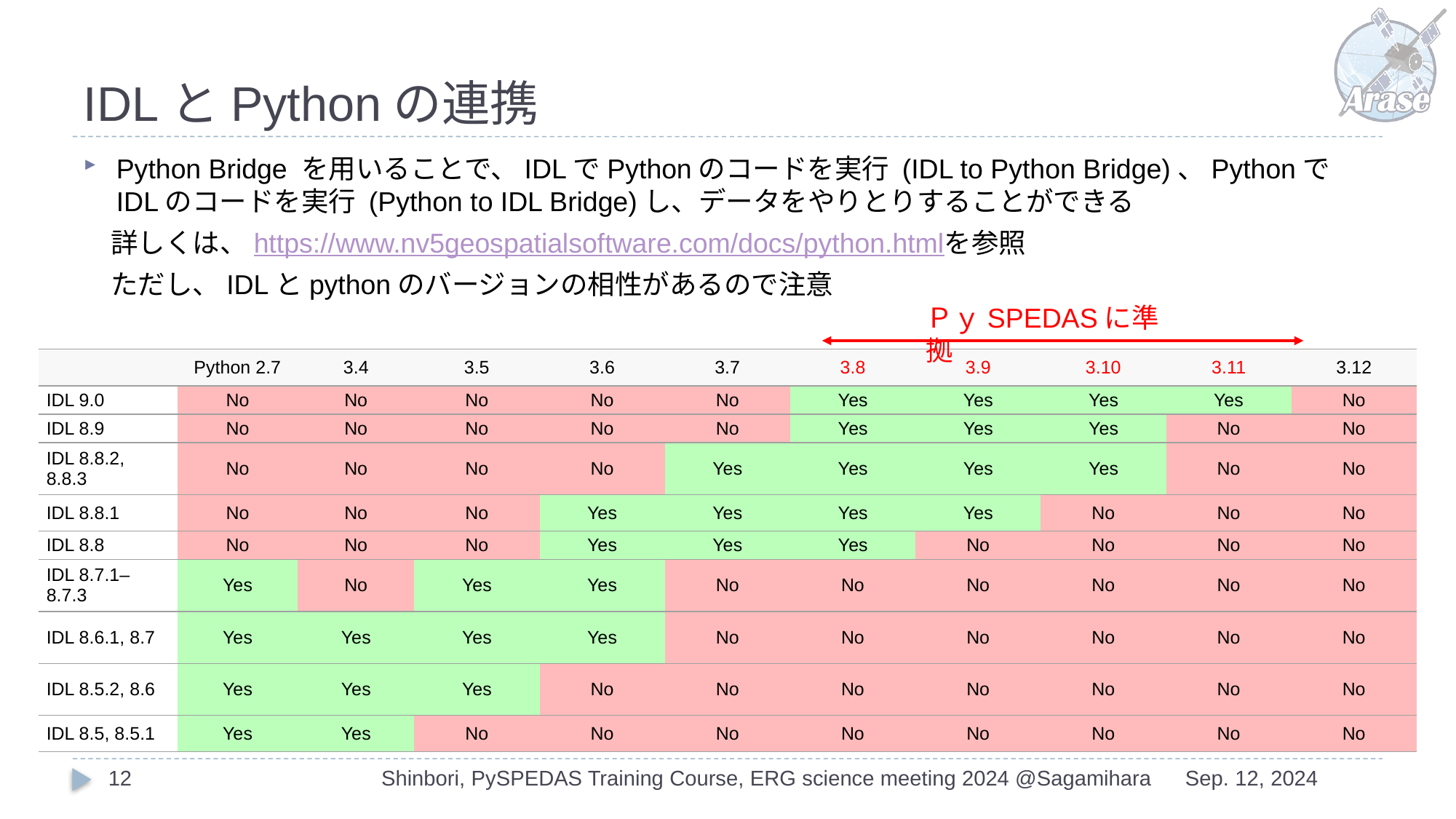

# IDLとPythonの連携
Python Bridge を用いることで、IDLでPythonのコードを実行 (IDL to Python Bridge)、PythonでIDLのコードを実行 (Python to IDL Bridge)し、データをやりとりすることができる
　詳しくは、https://www.nv5geospatialsoftware.com/docs/python.htmlを参照
　ただし、IDLとpythonのバージョンの相性があるので注意
ＰｙSPEDASに準拠
|  | Python 2.7 | 3.4 | 3.5 | 3.6 | 3.7 | 3.8 | 3.9 | 3.10 | 3.11 | 3.12 |
| --- | --- | --- | --- | --- | --- | --- | --- | --- | --- | --- |
| IDL 9.0 | No | No | No | No | No | Yes | Yes | Yes | Yes | No |
| IDL 8.9 | No | No | No | No | No | Yes | Yes | Yes | No | No |
| IDL 8.8.2, 8.8.3 | No | No | No | No | Yes | Yes | Yes | Yes | No | No |
| IDL 8.8.1 | No | No | No | Yes | Yes | Yes | Yes | No | No | No |
| IDL 8.8 | No | No | No | Yes | Yes | Yes | No | No | No | No |
| IDL 8.7.1–8.7.3 | Yes | No | Yes | Yes | No | No | No | No | No | No |
| IDL 8.6.1, 8.7 | Yes | Yes | Yes | Yes | No | No | No | No | No | No |
| IDL 8.5.2, 8.6 | Yes | Yes | Yes | No | No | No | No | No | No | No |
| IDL 8.5, 8.5.1 | Yes | Yes | No | No | No | No | No | No | No | No |
12
Shinbori, PySPEDAS Training Course, ERG science meeting 2024 @Sagamihara
Sep. 12, 2024